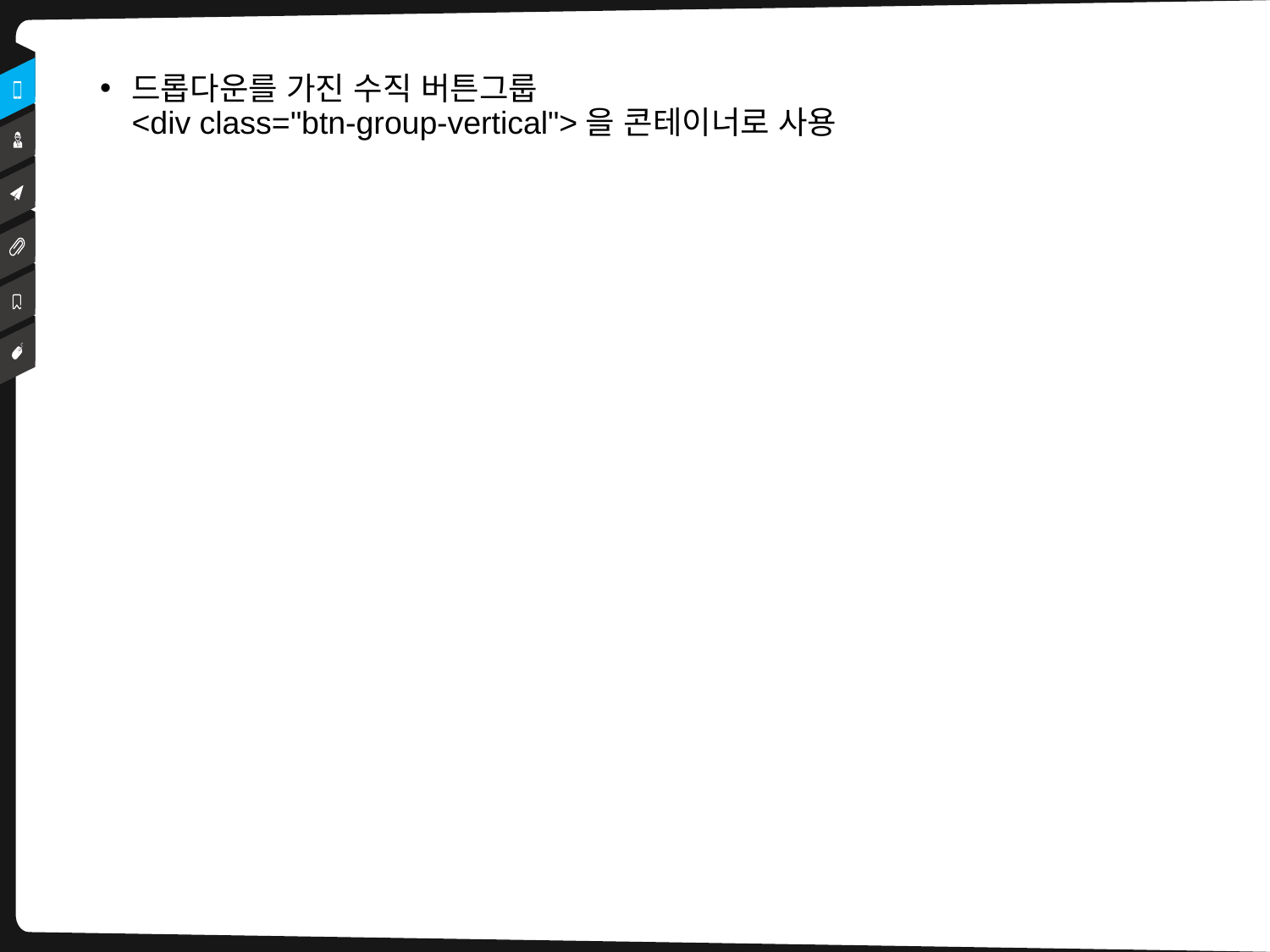

드롭다운를 가진 수직 버튼그룹
<div class="btn-group-vertical">을 콘테이너로 사용